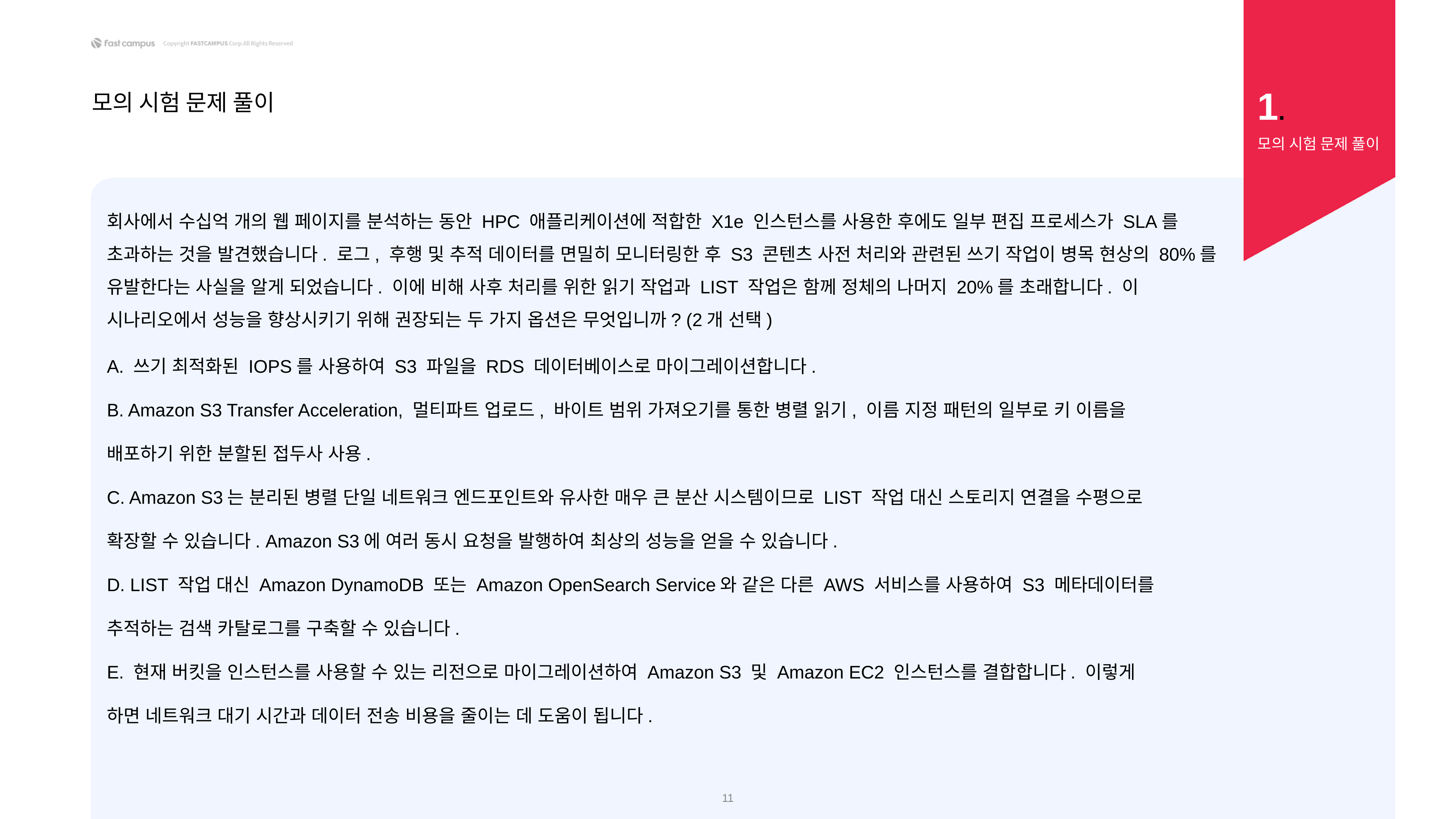

1.
모의 시험 문제 풀이
모의 시험 문제 풀이
회사에서 수십억 개의 웹 페이지를 분석하는 동안 HPC 애플리케이션에 적합한 X1e 인스턴스를 사용한 후에도 일부 편집 프로세스가 SLA를 초과하는 것을 발견했습니다. 로그, 후행 및 추적 데이터를 면밀히 모니터링한 후 S3 콘텐츠 사전 처리와 관련된 쓰기 작업이 병목 현상의 80%를 유발한다는 사실을 알게 되었습니다. 이에 비해 사후 처리를 위한 읽기 작업과 LIST 작업은 함께 정체의 나머지 20%를 초래합니다. 이 시나리오에서 성능을 향상시키기 위해 권장되는 두 가지 옵션은 무엇입니까? (2개 선택)
A. 쓰기 최적화된 IOPS를 사용하여 S3 파일을 RDS 데이터베이스로 마이그레이션합니다.
B. Amazon S3 Transfer Acceleration, 멀티파트 업로드, 바이트 범위 가져오기를 통한 병렬 읽기, 이름 지정 패턴의 일부로 키 이름을 배포하기 위한 분할된 접두사 사용.
C. Amazon S3는 분리된 병렬 단일 네트워크 엔드포인트와 유사한 매우 큰 분산 시스템이므로 LIST 작업 대신 스토리지 연결을 수평으로 확장할 수 있습니다. Amazon S3에 여러 동시 요청을 발행하여 최상의 성능을 얻을 수 있습니다.
D. LIST 작업 대신 Amazon DynamoDB 또는 Amazon OpenSearch Service와 같은 다른 AWS 서비스를 사용하여 S3 메타데이터를 추적하는 검색 카탈로그를 구축할 수 있습니다.
E. 현재 버킷을 인스턴스를 사용할 수 있는 리전으로 마이그레이션하여 Amazon S3 및 Amazon EC2 인스턴스를 결합합니다. 이렇게 하면 네트워크 대기 시간과 데이터 전송 비용을 줄이는 데 도움이 됩니다.
11